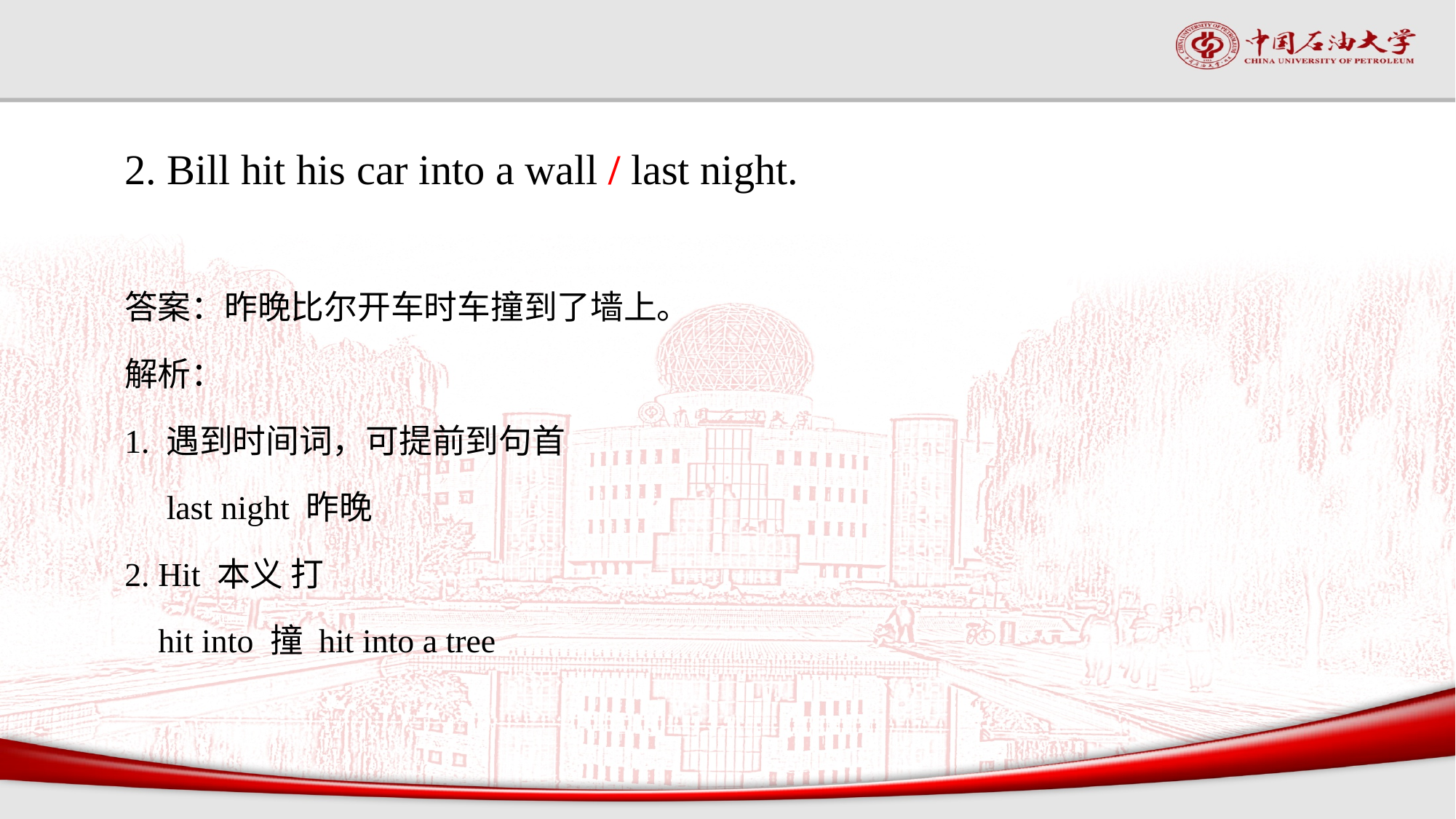

#
2. Bill hit his car into a wall / last night.

答案：昨晚比尔开车时车撞到了墙上。
解析：
1. 遇到时间词，可提前到句首
     last night 昨晚
2. Hit 本义 打
    hit into 撞 hit into a tree